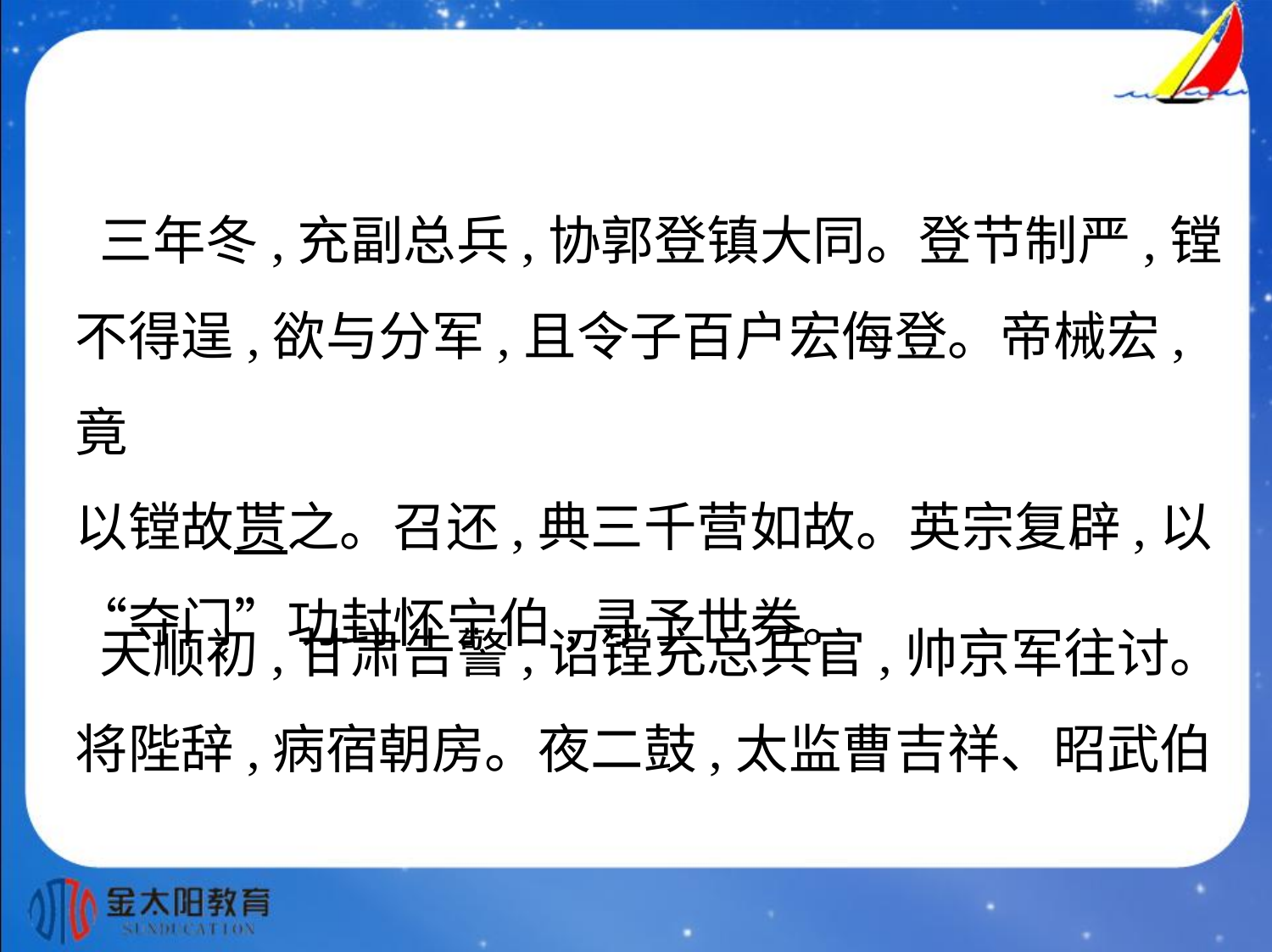

三年冬,充副总兵,协郭登镇大同。登节制严,镗
不得逞,欲与分军,且令子百户宏侮登。帝械宏,竟
以镗故贳之。召还,典三千营如故。英宗复辟,以
“夺门”功封怀宁伯,寻予世券。
 天顺初,甘肃告警,诏镗充总兵官,帅京军往讨。
将陛辞,病宿朝房。夜二鼓,太监曹吉祥、昭武伯